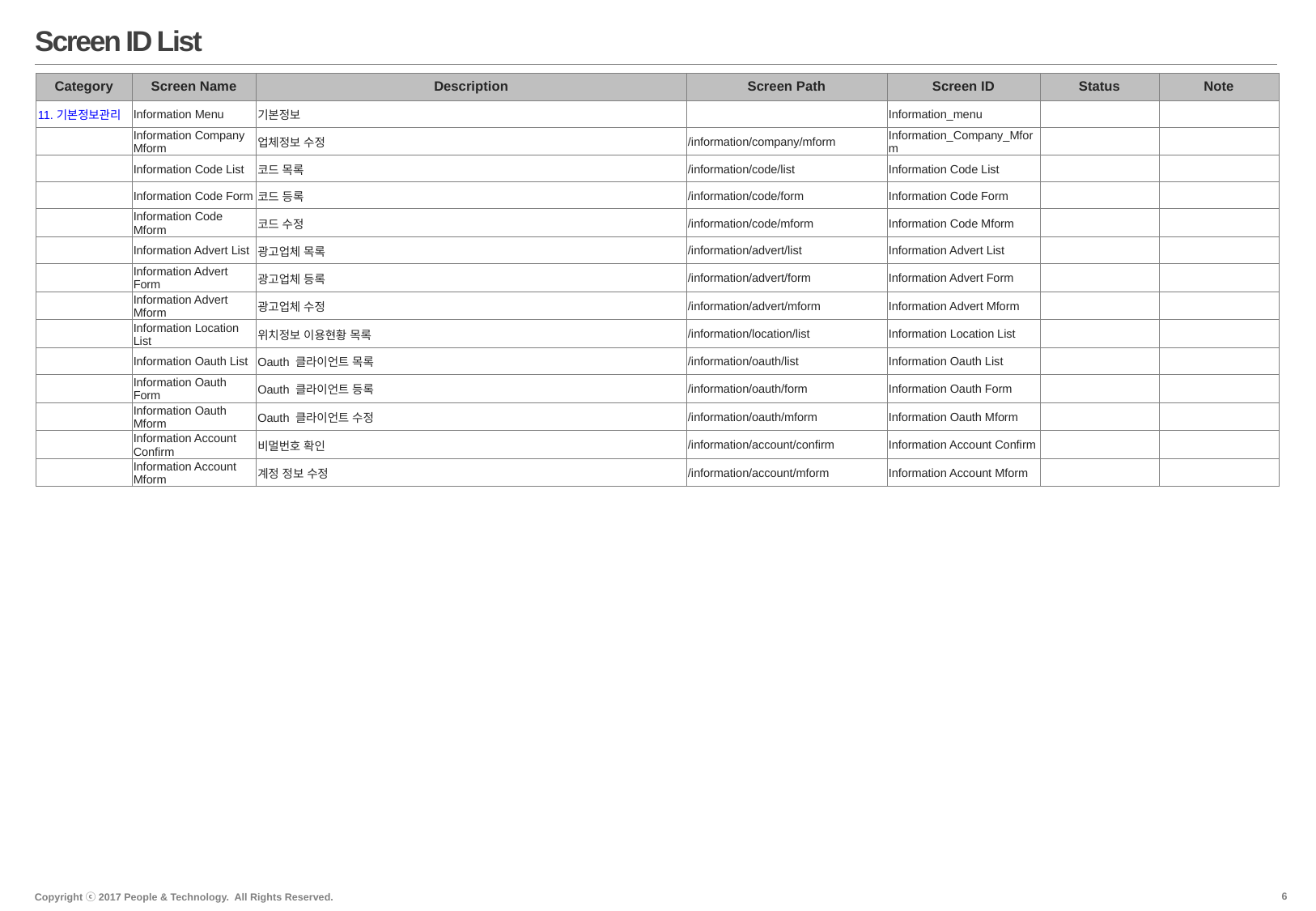

# Screen ID List
| Category | Screen Name | Description | Screen Path | Screen ID | Status | Note |
| --- | --- | --- | --- | --- | --- | --- |
| 11. 기본정보관리 | Information Menu | 기본정보 |  | Information\_menu |  |  |
|  | Information Company Mform | 업체정보 수정 | /information/company/mform | Information\_Company\_Mform |  |  |
|  | Information Code List | 코드 목록 | /information/code/list | Information Code List |  |  |
|  | Information Code Form | 코드 등록 | /information/code/form | Information Code Form |  |  |
|  | Information Code Mform | 코드 수정 | /information/code/mform | Information Code Mform |  |  |
|  | Information Advert List | 광고업체 목록 | /information/advert/list | Information Advert List |  |  |
|  | Information Advert Form | 광고업체 등록 | /information/advert/form | Information Advert Form |  |  |
|  | Information Advert Mform | 광고업체 수정 | /information/advert/mform | Information Advert Mform |  |  |
|  | Information Location List | 위치정보 이용현황 목록 | /information/location/list | Information Location List |  |  |
|  | Information Oauth List | Oauth 클라이언트 목록 | /information/oauth/list | Information Oauth List |  |  |
|  | Information Oauth Form | Oauth 클라이언트 등록 | /information/oauth/form | Information Oauth Form |  |  |
|  | Information Oauth Mform | Oauth 클라이언트 수정 | /information/oauth/mform | Information Oauth Mform |  |  |
|  | Information Account Confirm | 비멀번호 확인 | /information/account/confirm | Information Account Confirm |  |  |
|  | Information Account Mform | 계정 정보 수정 | /information/account/mform | Information Account Mform |  |  |